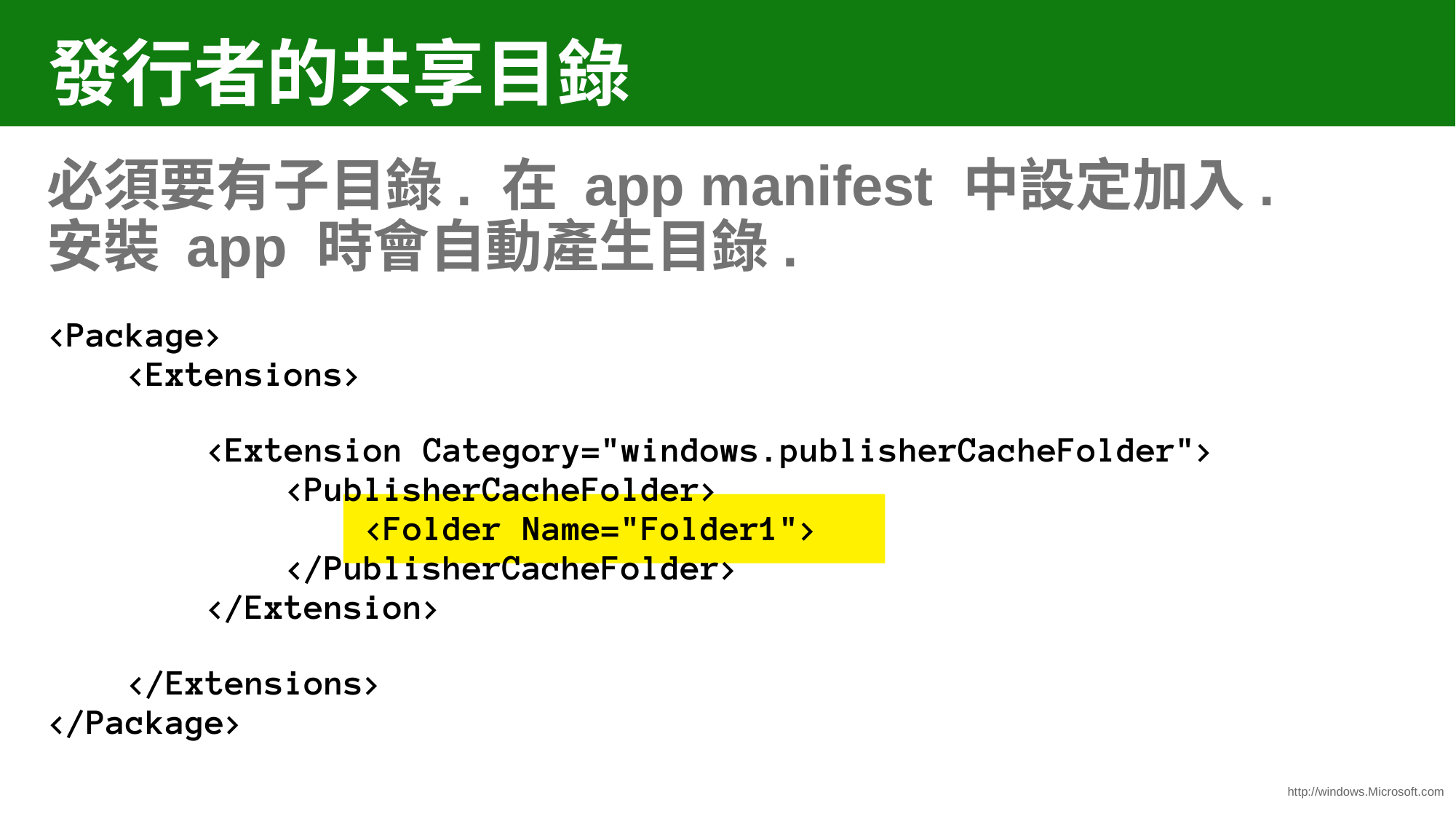

必須要有子目錄. 在 app manifest 中設定加入.
安裝 app 時會自動產生目錄.
<Package>
    <Extensions>
        <Extension Category="windows.publisherCacheFolder">
            <PublisherCacheFolder>
                <Folder Name="Folder1">
            </PublisherCacheFolder>
        </Extension>
    </Extensions>
</Package>
# 發行者的共享目錄